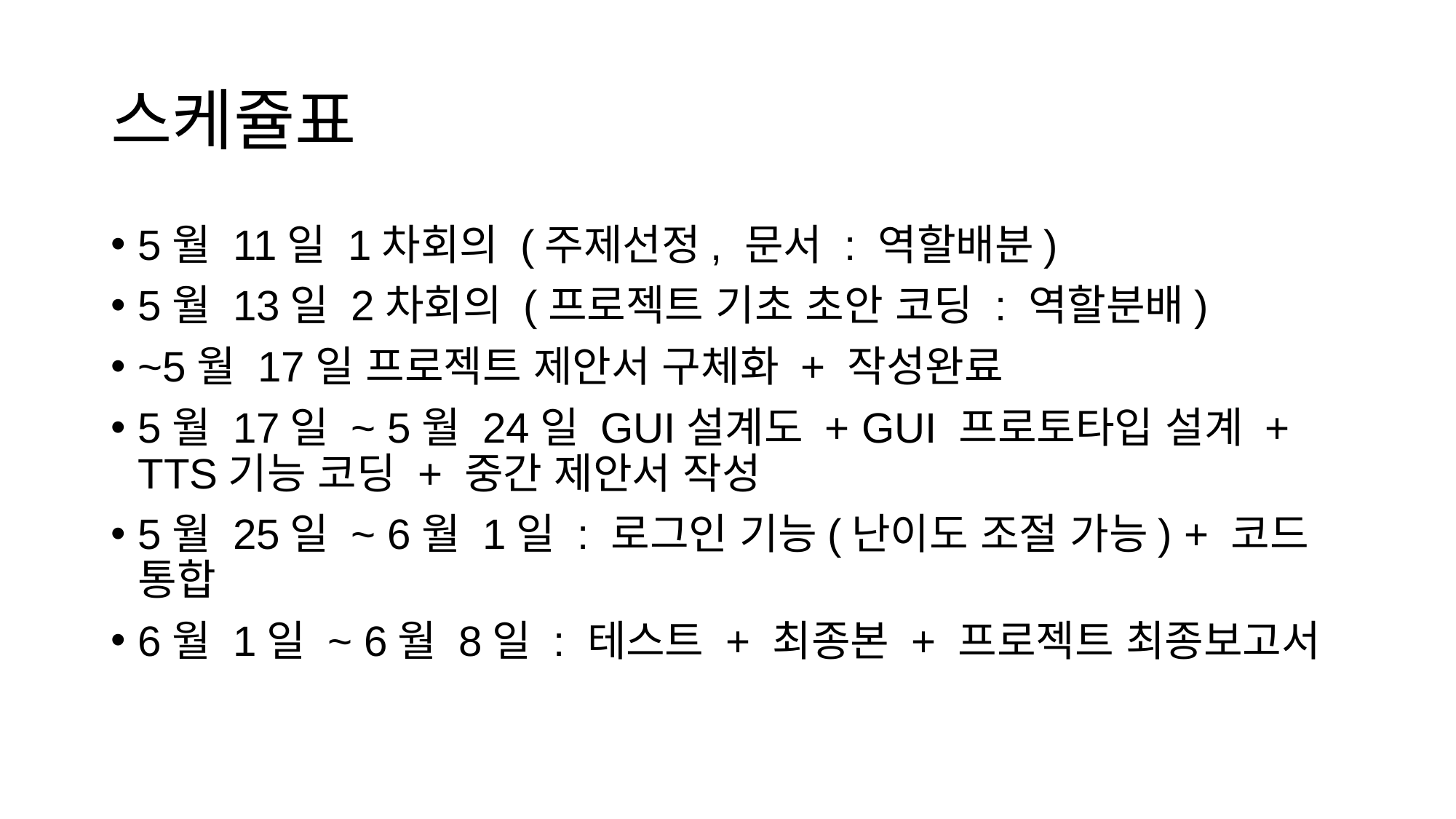

# 스케쥴표
5월 11일 1차회의 (주제선정, 문서 : 역할배분)
5월 13일 2차회의 (프로젝트 기초 초안 코딩 : 역할분배)
~5월 17일 프로젝트 제안서 구체화 + 작성완료
5월 17일 ~ 5월 24일 GUI설계도 + GUI 프로토타입 설계 + TTS기능 코딩 + 중간 제안서 작성
5월 25일 ~ 6월 1일 : 로그인 기능(난이도 조절 가능) + 코드 통합
6월 1일 ~ 6월 8일 : 테스트 + 최종본 + 프로젝트 최종보고서